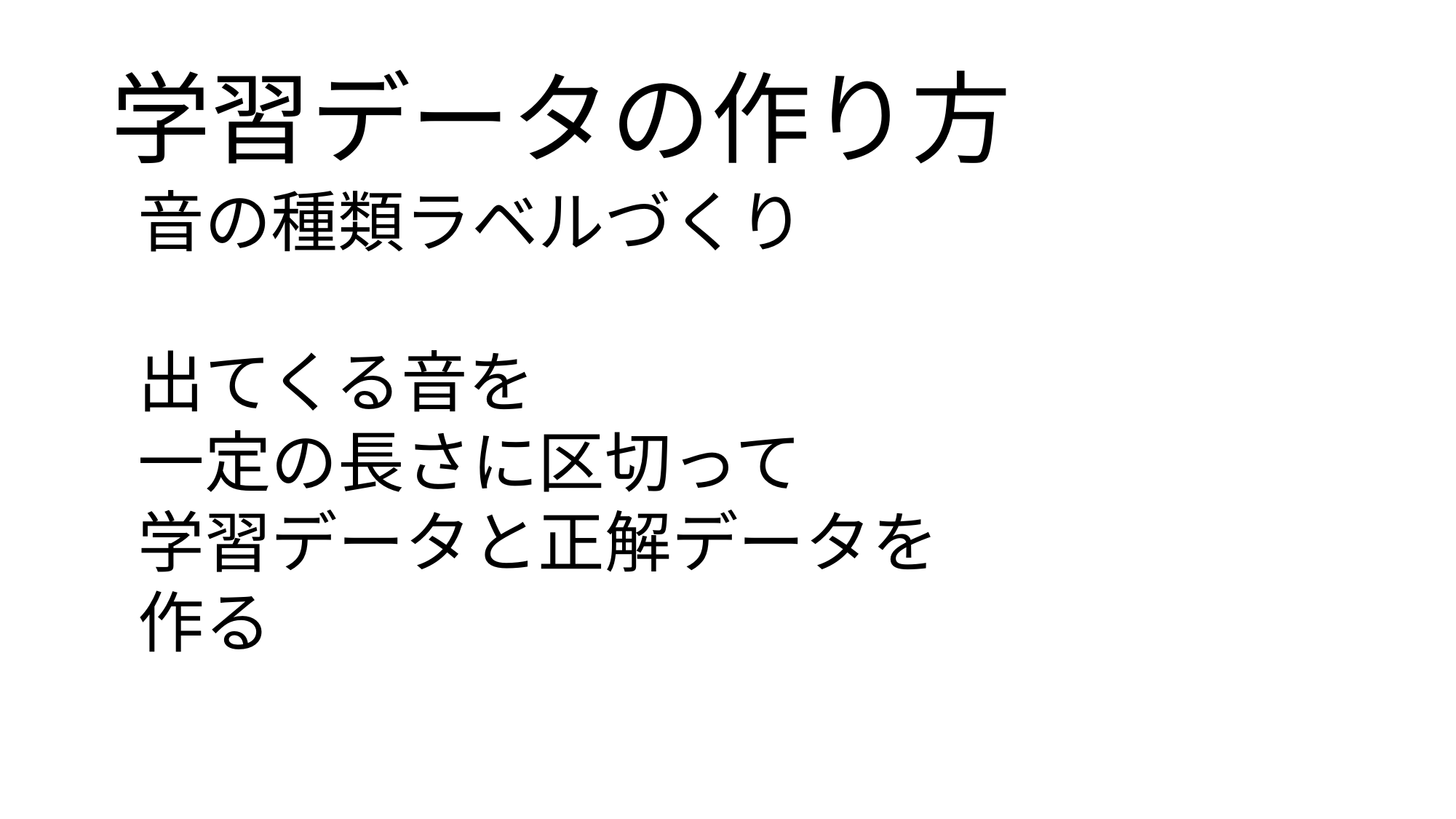

# 学習データの作り方
音の種類ラベルづくり

出てくる音を
一定の長さに区切って
学習データと正解データを作る